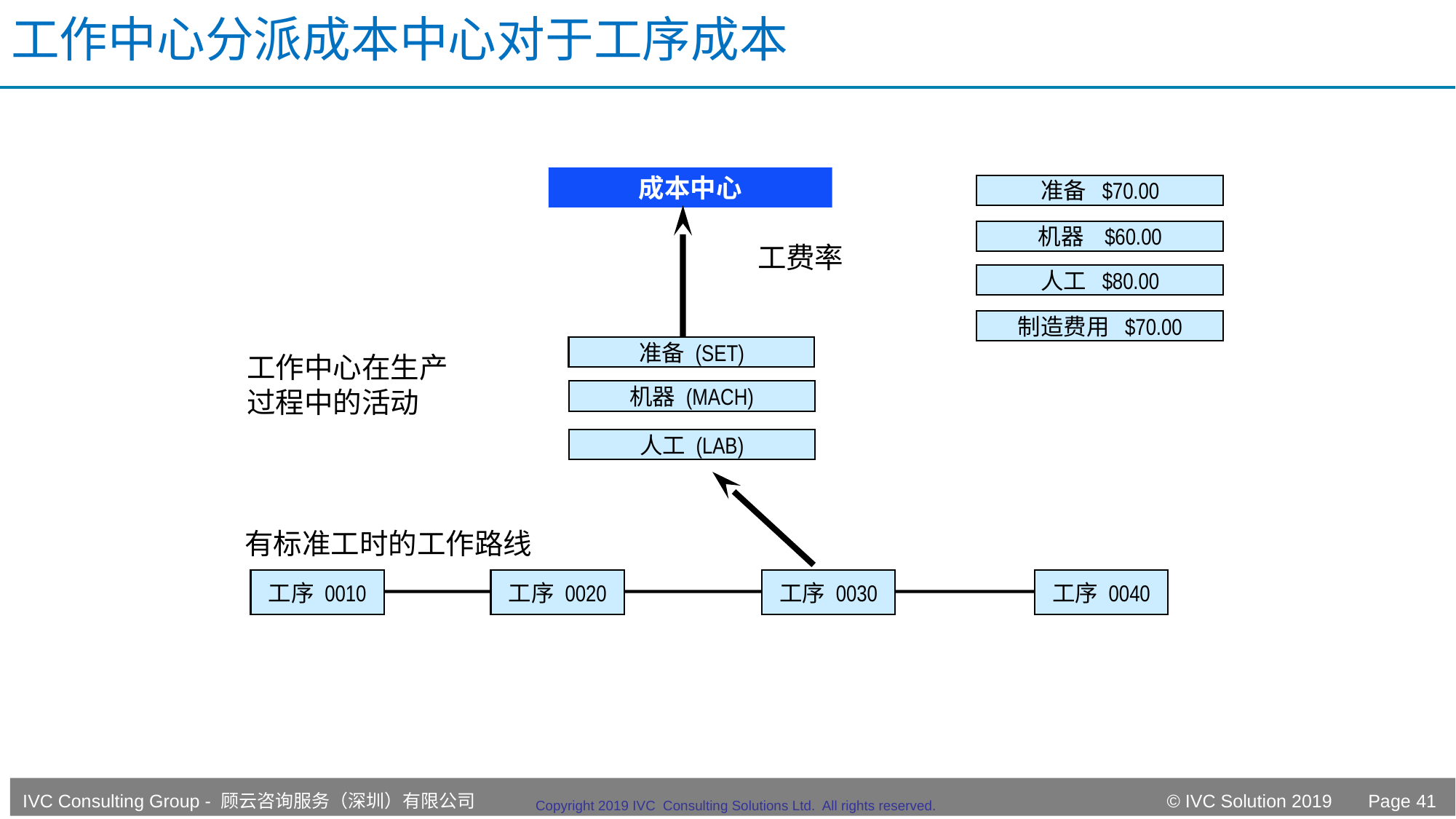

# 工作中心分派成本中心对于工序成本
成本中心
准备  $70.00

机器   $60.00
工费率
人工  $80.00
制造费用  $70.00
准备 (SET)
工作中心在生产过程中的活动
机器 (MACH)
人工 (LAB)

有标准工时的工作路线
工序 0010
工序 0020
工序 0030
工序 0040